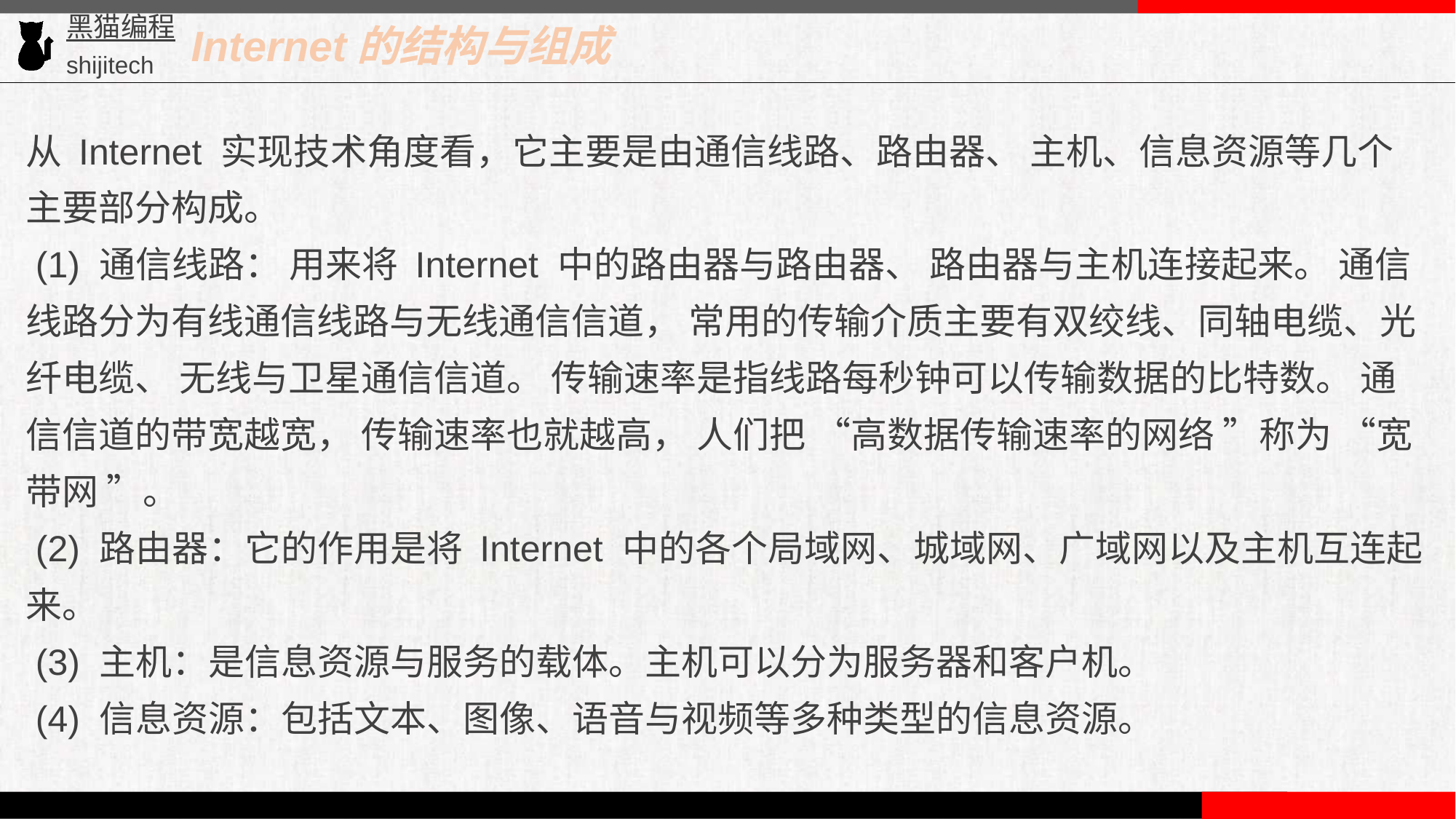

Internet的结构与组成
从 Internet 实现技术角度看，它主要是由通信线路、路由器、 主机、信息资源等几个主要部分构成。
 (1) 通信线路： 用来将 Internet 中的路由器与路由器、 路由器与主机连接起来。 通信线路分为有线通信线路与无线通信信道， 常用的传输介质主要有双绞线、同轴电缆、光纤电缆、 无线与卫星通信信道。 传输速率是指线路每秒钟可以传输数据的比特数。 通信信道的带宽越宽， 传输速率也就越高， 人们把 “高数据传输速率的网络 ”称为 “宽带网 ”。
 (2) 路由器：它的作用是将 Internet 中的各个局域网、城域网、广域网以及主机互连起来。
 (3) 主机：是信息资源与服务的载体。主机可以分为服务器和客户机。
 (4) 信息资源：包括文本、图像、语音与视频等多种类型的信息资源。